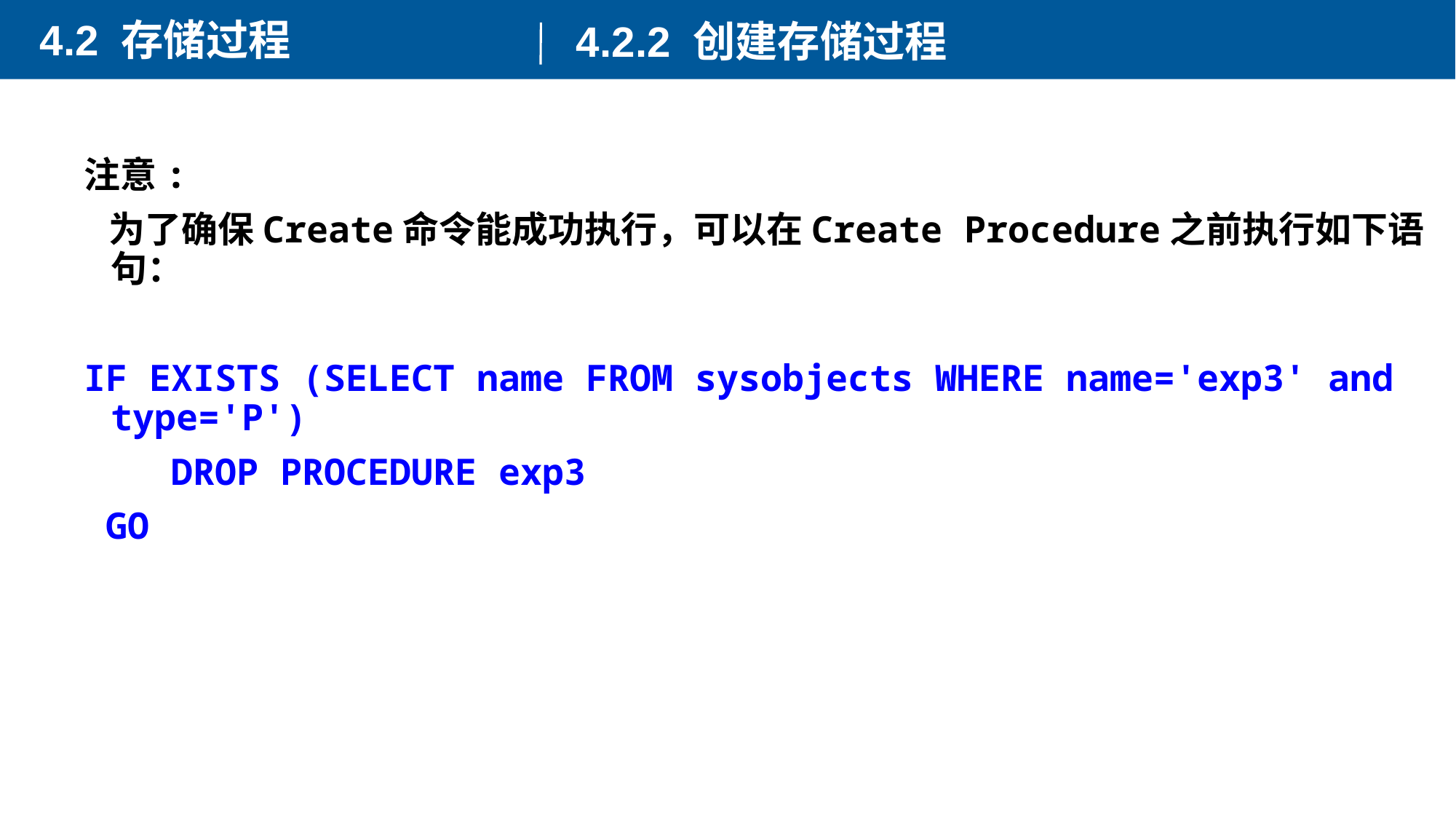

4.2 存储过程
4.2.2 创建存储过程
注意:
  为了确保Create命令能成功执行，可以在Create Procedure之前执行如下语句：

IF EXISTS (SELECT name FROM sysobjects WHERE name='exp3' and type='P')
    DROP PROCEDURE exp3
 GO